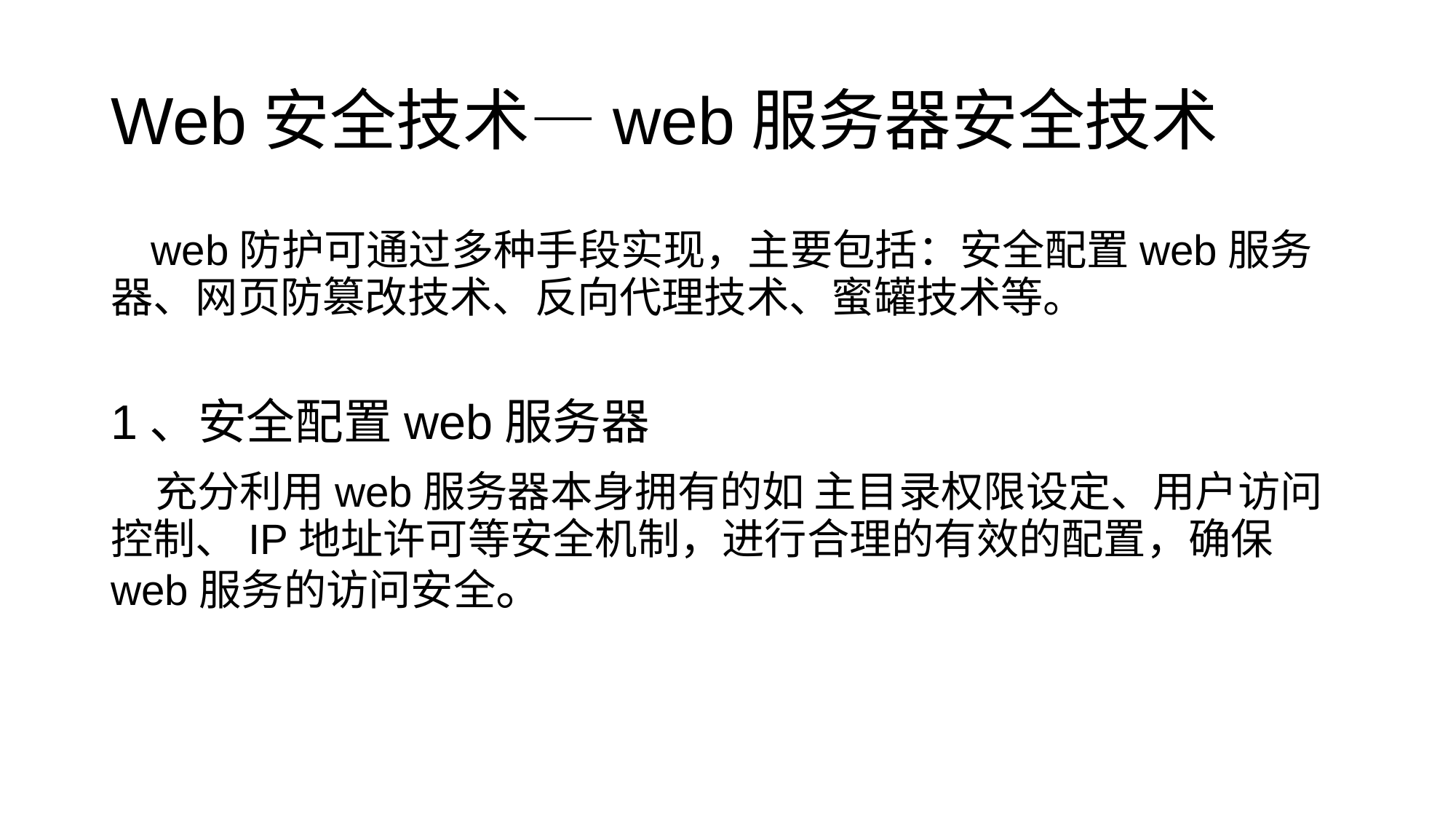

# Web安全技术—web服务器安全技术
   web防护可通过多种手段实现，主要包括：安全配置web服务器、网页防篡改技术、反向代理技术、蜜罐技术等。

1、安全配置web服务器
   充分利用web服务器本身拥有的如 主目录权限设定、用户访问控制、IP地址许可等安全机制，进行合理的有效的配置，确保web服务的访问安全。